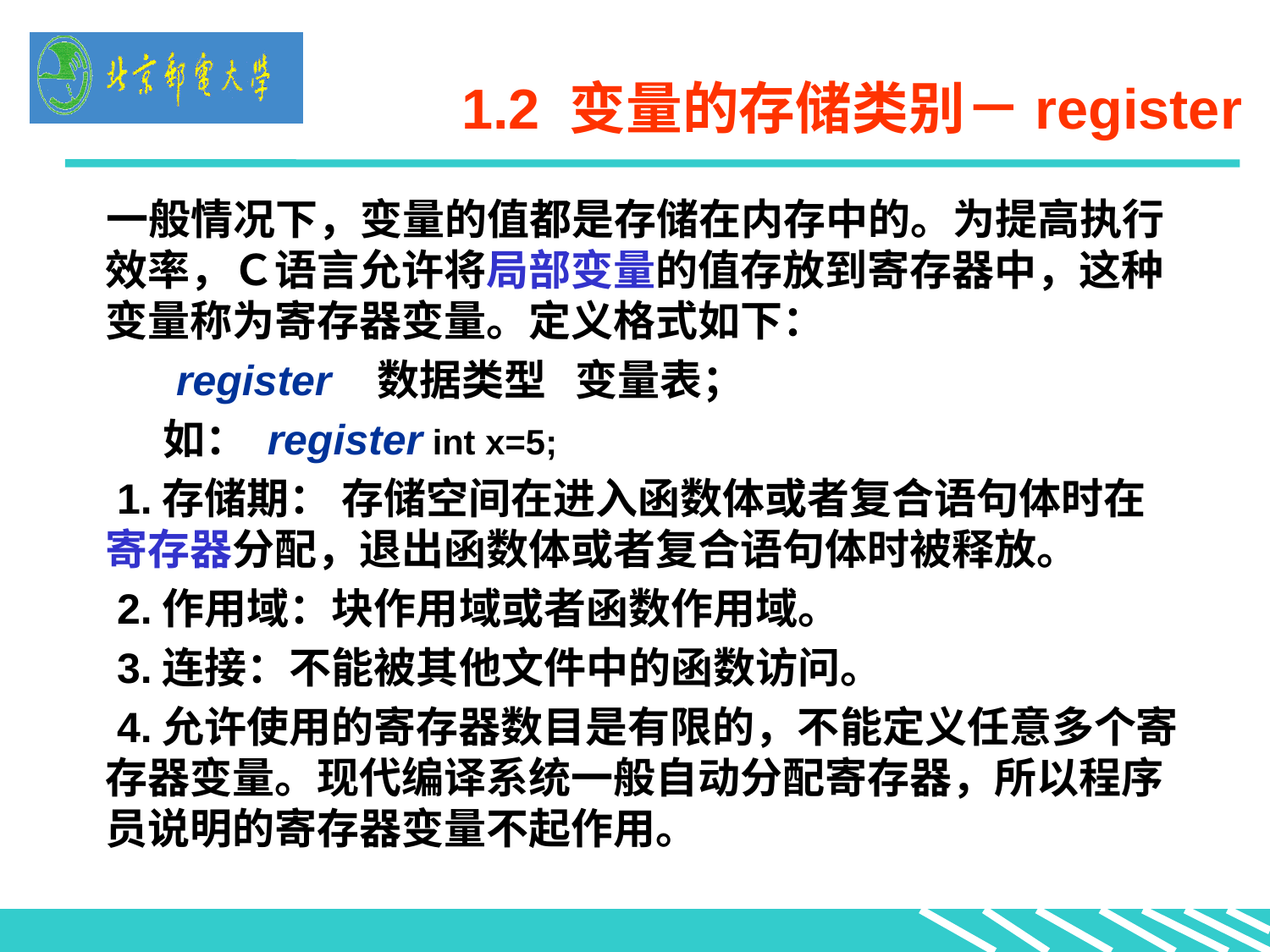

1.2 变量的存储类别－register
    一般情况下，变量的值都是存储在内存中的。为提高执行效率，Ｃ语言允许将局部变量的值存放到寄存器中，这种变量称为寄存器变量。定义格式如下：
          register   数据类型   变量表；
          如： register int x=5;
     1.存储期： 存储空间在进入函数体或者复合语句体时在寄存器分配，退出函数体或者复合语句体时被释放。
     2.作用域：块作用域或者函数作用域。
     3.连接：不能被其他文件中的函数访问。
     4.允许使用的寄存器数目是有限的，不能定义任意多个寄存器变量。现代编译系统一般自动分配寄存器，所以程序员说明的寄存器变量不起作用。